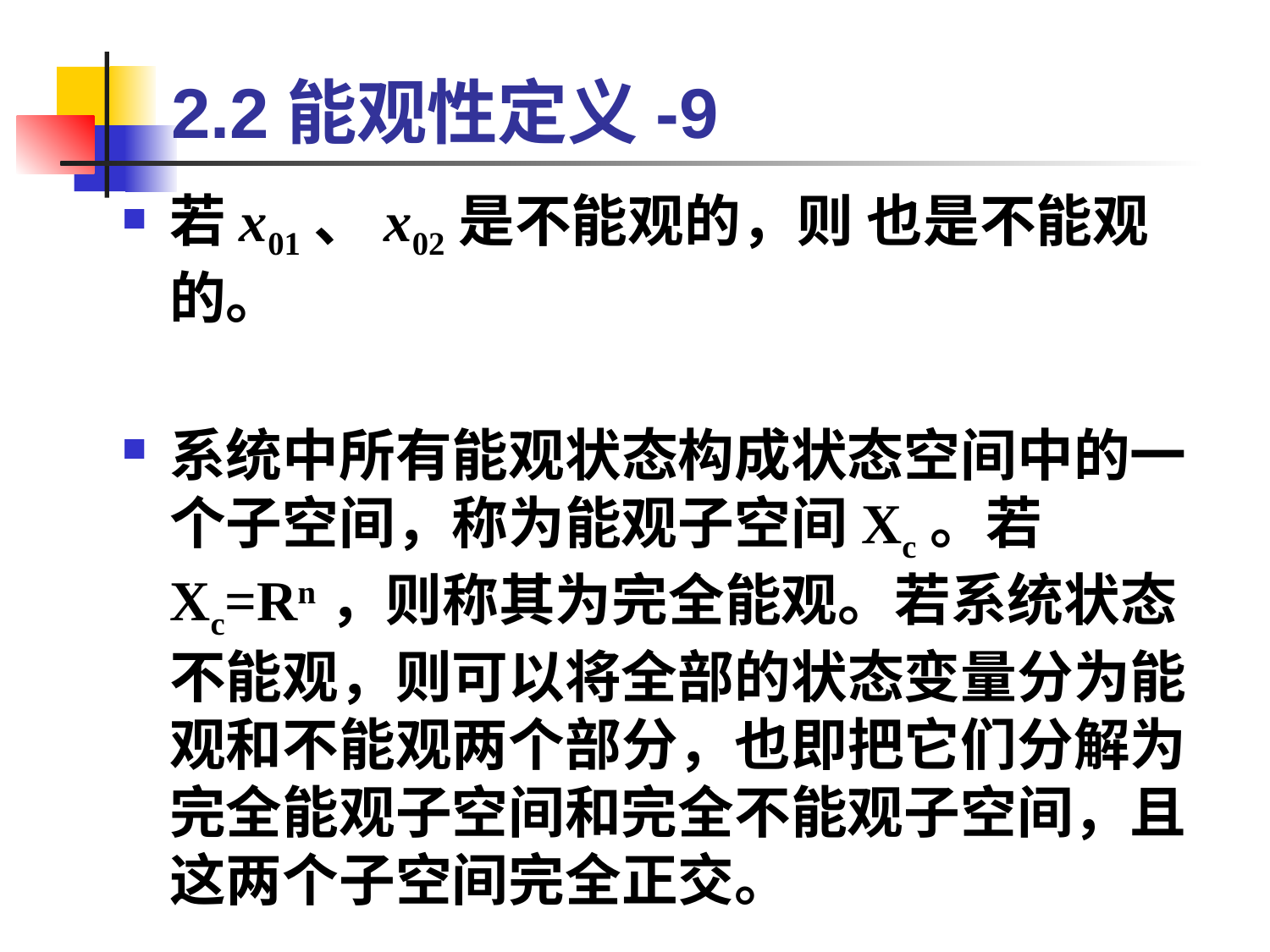

# 2.2能观性定义-9
若x01、x02是不能观的，则 也是不能观的。

系统中所有能观状态构成状态空间中的一个子空间，称为能观子空间Xc。若Xc=Rn，则称其为完全能观。若系统状态不能观，则可以将全部的状态变量分为能观和不能观两个部分，也即把它们分解为完全能观子空间和完全不能观子空间，且这两个子空间完全正交。